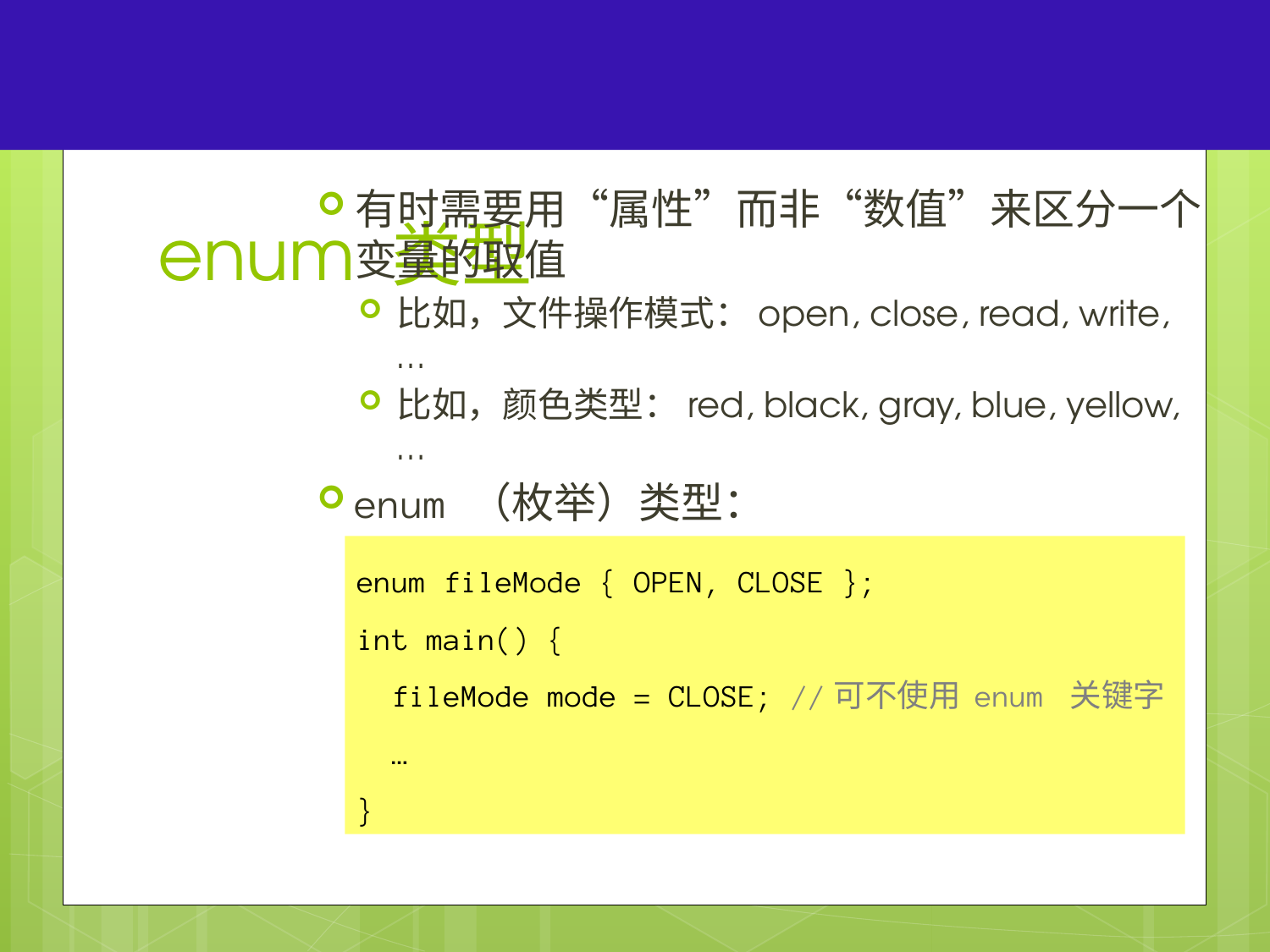

19
# enum 类型
有时需要用“属性”而非“数值”来区分一个变量的取值
比如，文件操作模式：open, close, read, write, …
比如，颜色类型：red, black, gray, blue, yellow, …
enum （枚举）类型：
enum  枚举类型名  { 变量值列表};

enum fileMode { OPEN, CLOSE };
int main() {
  fileMode mode = CLOSE; //可不使用 enum 关键字
  …
}